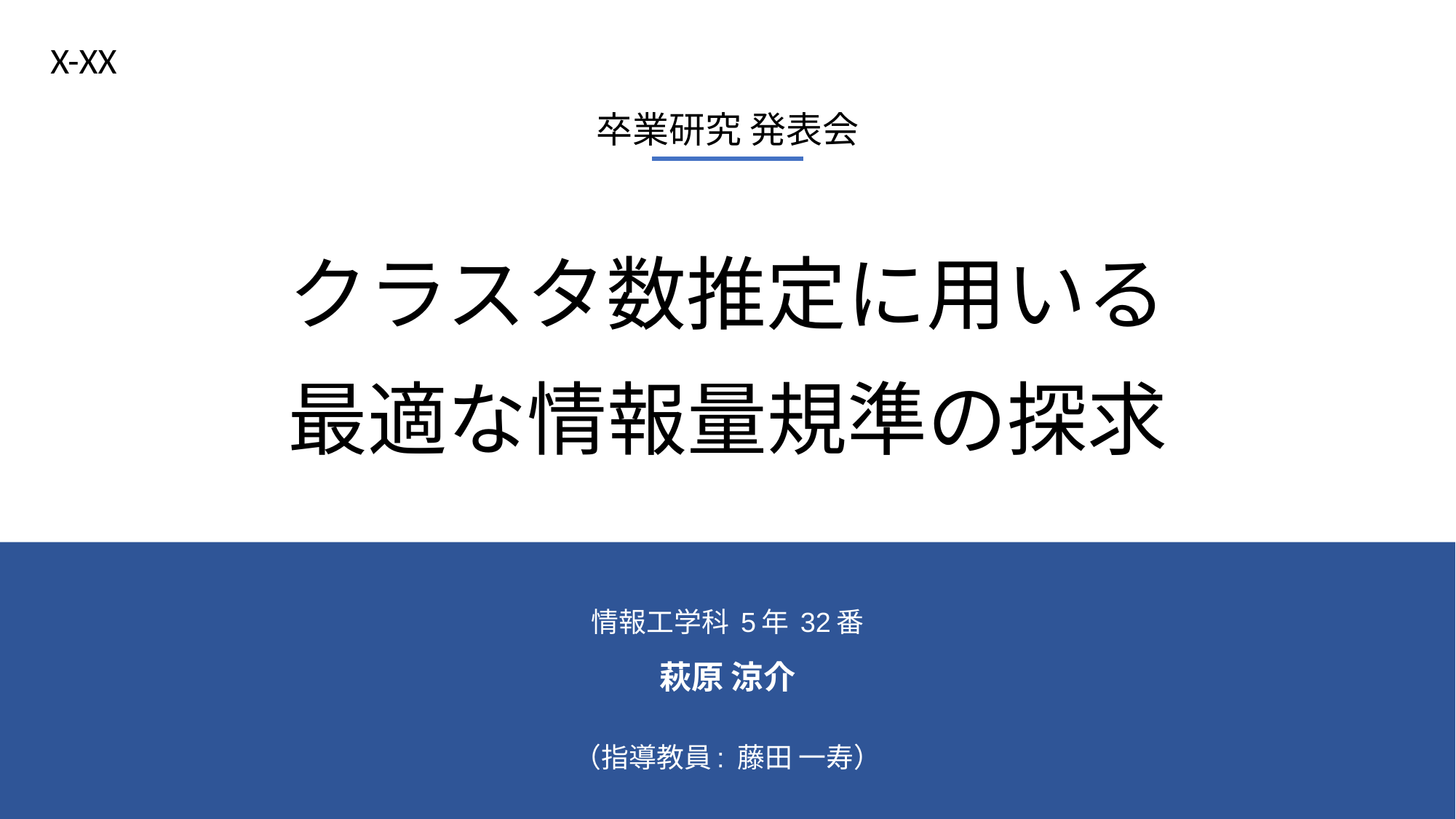

X-XX
卒業研究 発表会
# クラスタ数推定に用いる 最適な情報量規準の探求
情報工学科 5年 32番
萩原 涼介
（指導教員: 藤田 一寿）